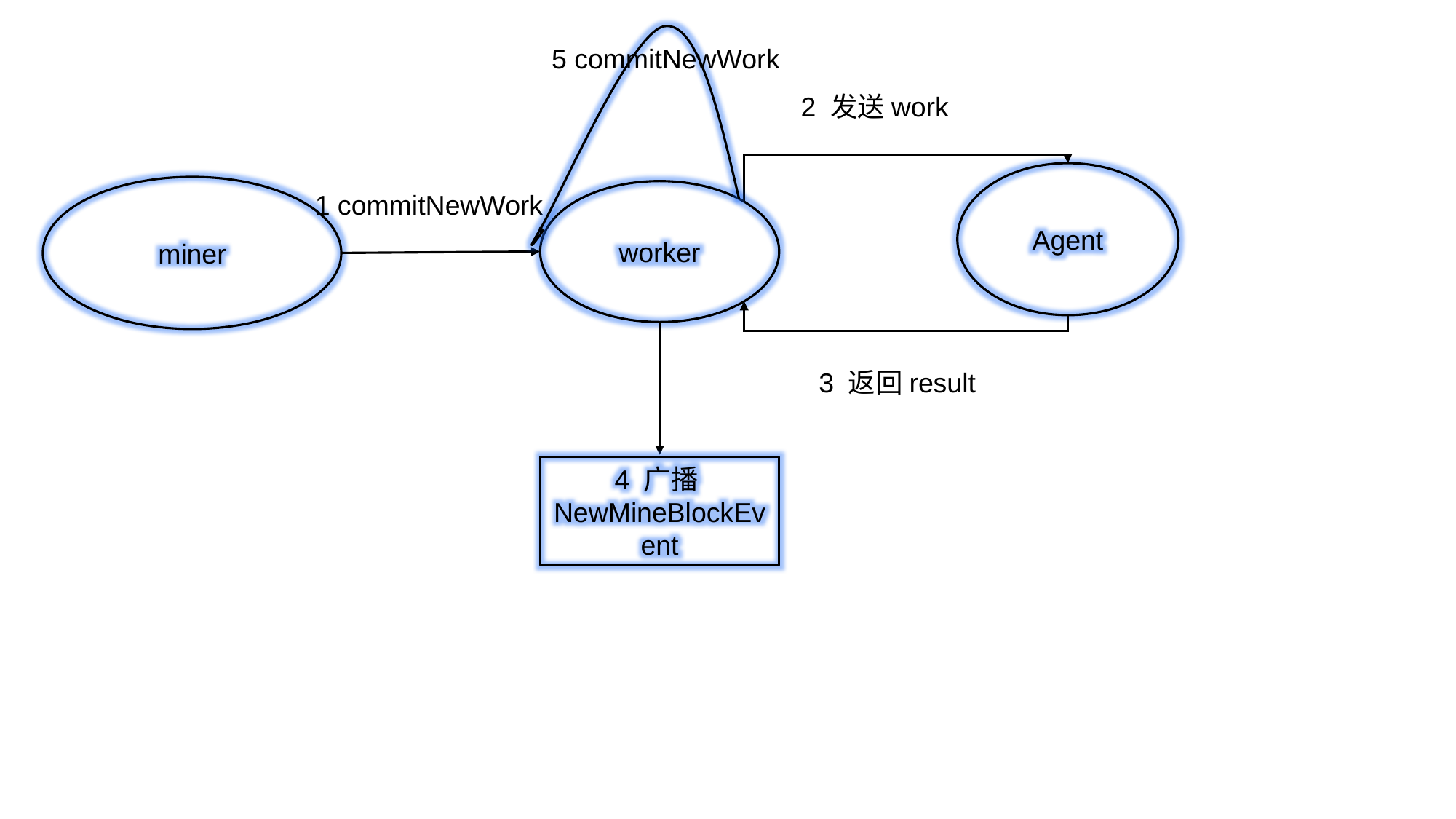

5 commitNewWork
2 发送work
Agent
miner
worker
1 commitNewWork
3 返回result
4 广播NewMineBlockEvent